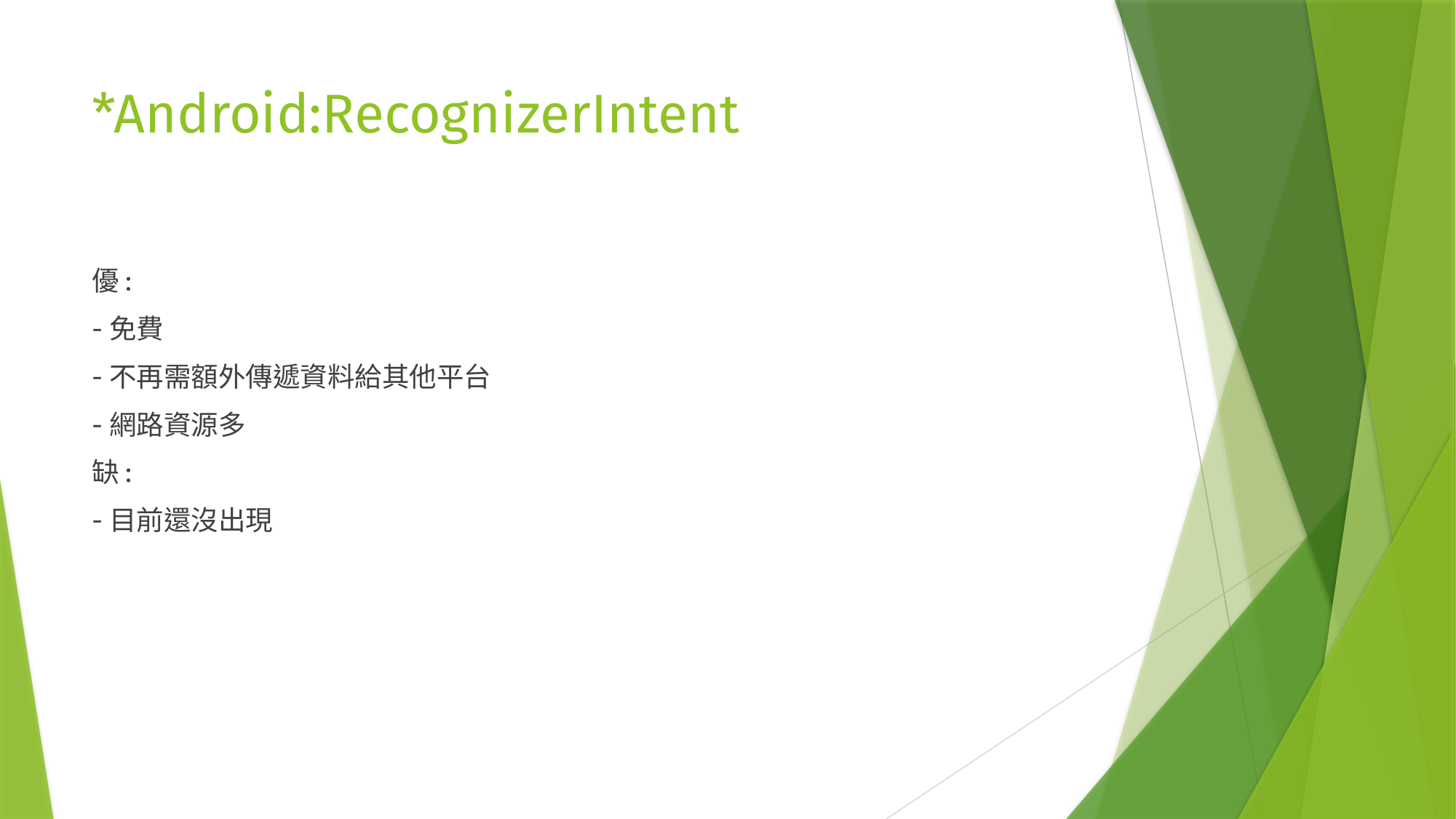

# *Android:RecognizerIntent
優:
-免費
-不再需額外傳遞資料給其他平台
-網路資源多
缺:
-目前還沒出現